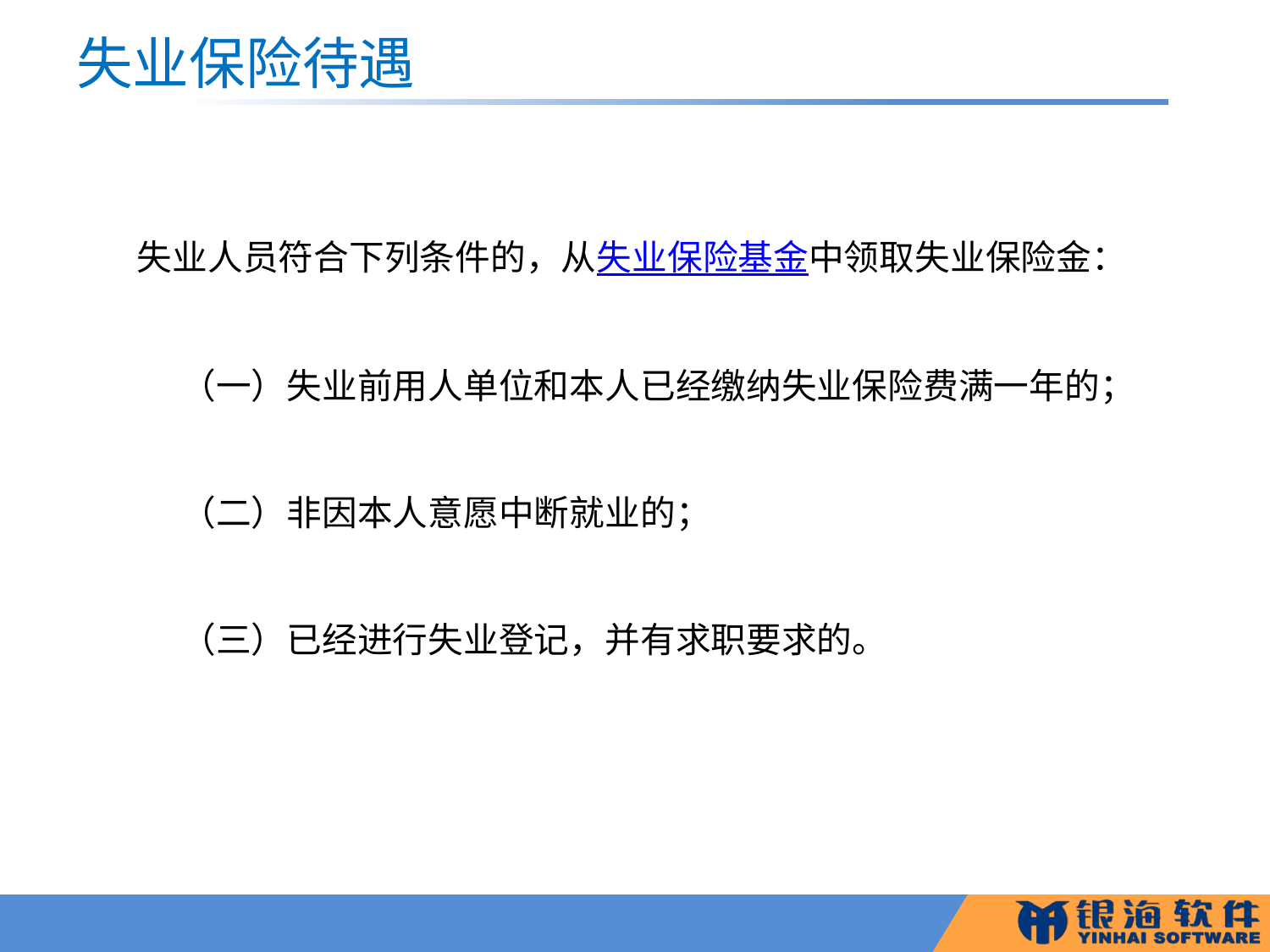

# 失业保险待遇
 失业人员符合下列条件的，从失业保险基金中领取失业保险金：

       （一）失业前用人单位和本人已经缴纳失业保险费满一年的；

       （二）非因本人意愿中断就业的；

       （三）已经进行失业登记，并有求职要求的。